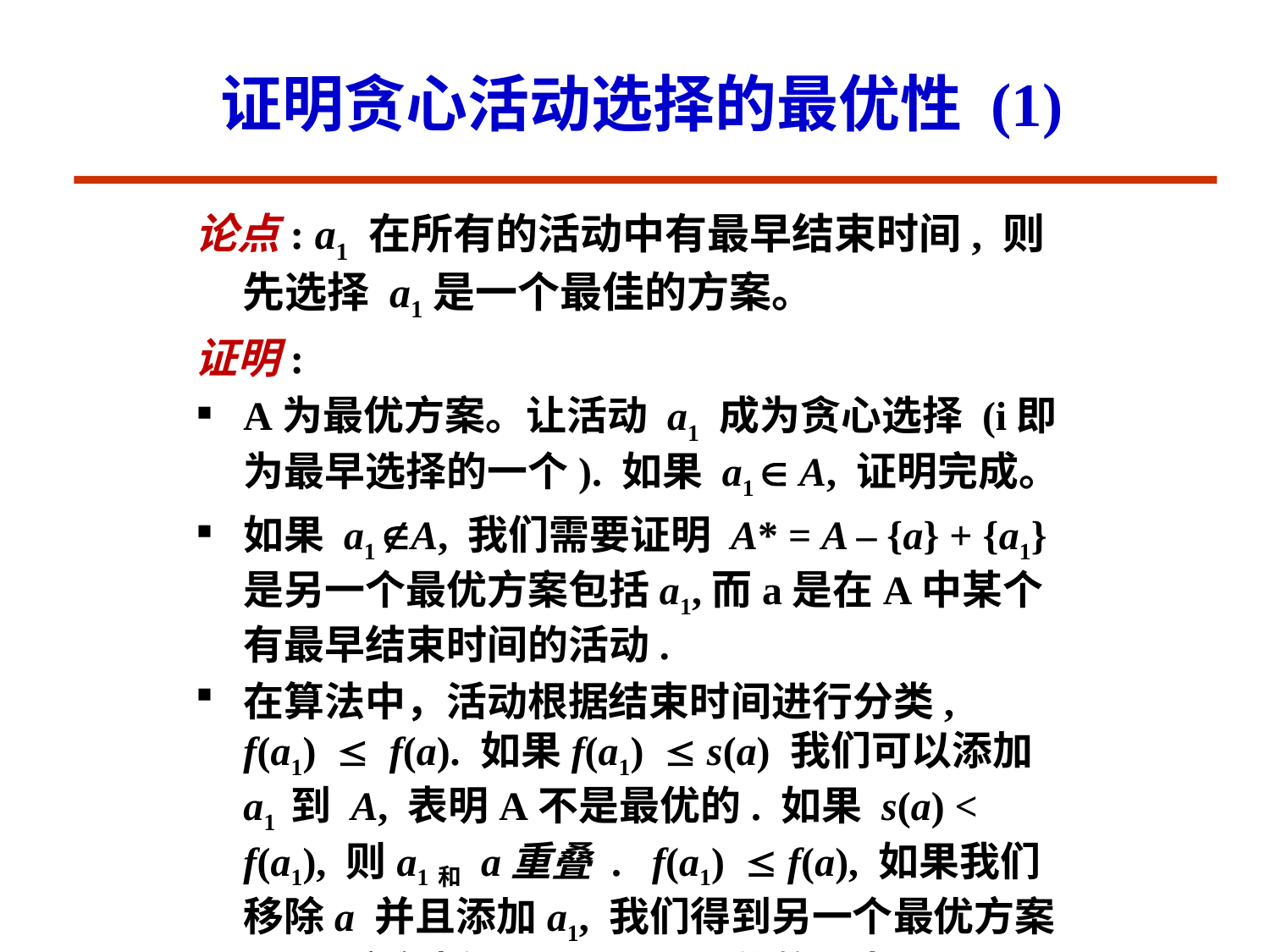

# 证明贪心活动选择的最优性 (1)
论点: a1 在所有的活动中有最早结束时间, 则先选择 a1是一个最佳的方案。
证明:
A为最优方案。让活动 a1 成为贪心选择 (i即为最早选择的一个). 如果 a1 ∈ A, 证明完成。
如果 a1 ∉A, 我们需要证明 A* = A – {a} + {a1}是另一个最优方案包括a1,而a是在A中某个有最早结束时间的活动.
在算法中，活动根据结束时间进行分类, f(a1) ≤  f(a). 如果f(a1) ≤ s(a) 我们可以添加a1 到 A, 表明A不是最优的. 如果 s(a) < f(a1), 则a1和 a重叠 .   f(a1) ≤ f(a), 如果我们移除a 并且添加a1, 我们得到另一个最优方案A* ，它包括a1， A* 是最优的因为 |A*| = |A|.